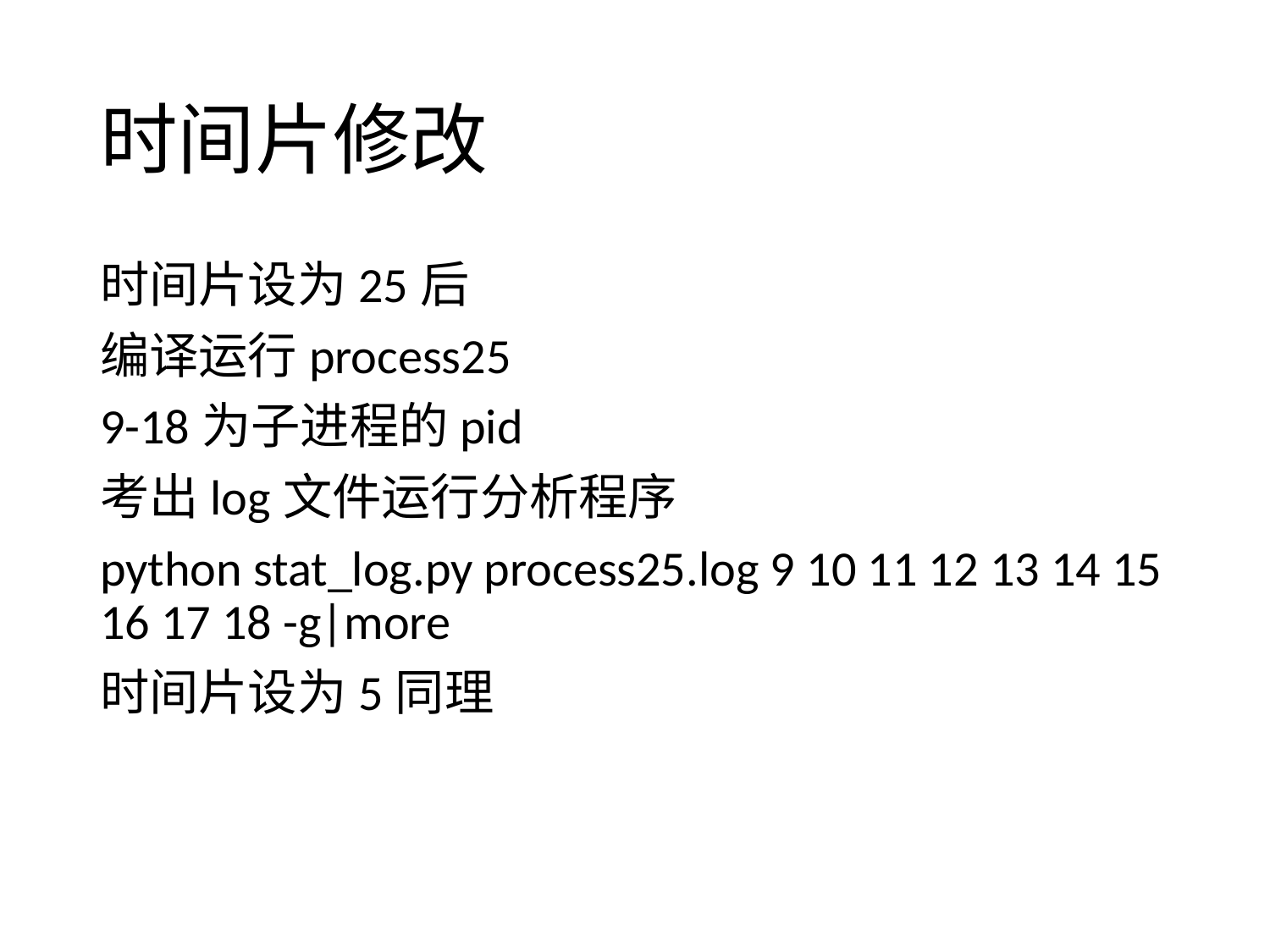

# 时间片修改
时间片设为25后
编译运行process25
9-18为子进程的pid
考出log文件运行分析程序
python stat_log.py process25.log 9 10 11 12 13 14 15 16 17 18 -g|more
时间片设为5同理